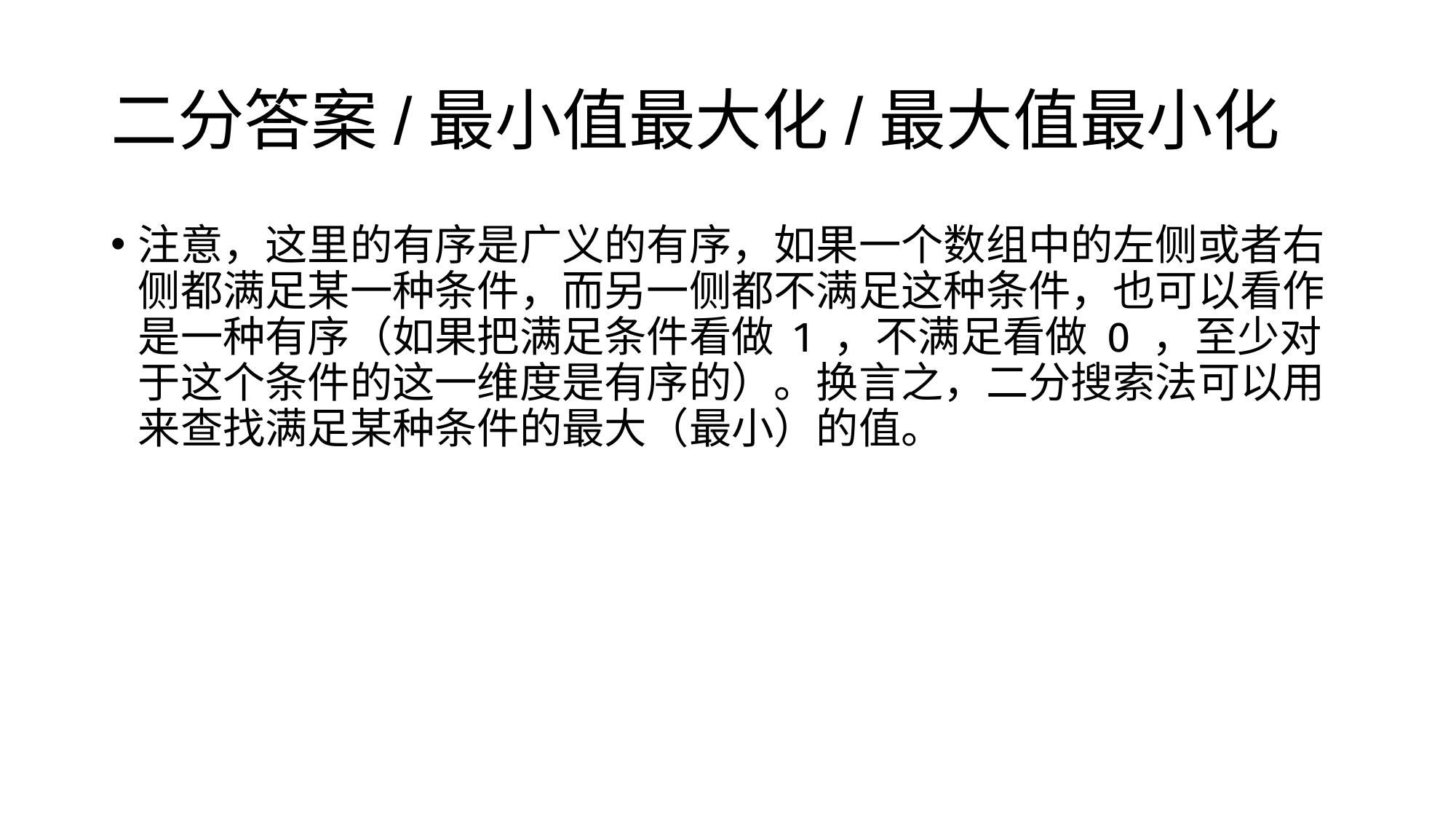

# 二分答案/最小值最大化/最大值最小化
注意，这里的有序是广义的有序，如果一个数组中的左侧或者右侧都满足某一种条件，而另一侧都不满足这种条件，也可以看作是一种有序（如果把满足条件看做 1 ，不满足看做 0 ，至少对于这个条件的这一维度是有序的）。换言之，二分搜索法可以用来查找满足某种条件的最大（最小）的值。